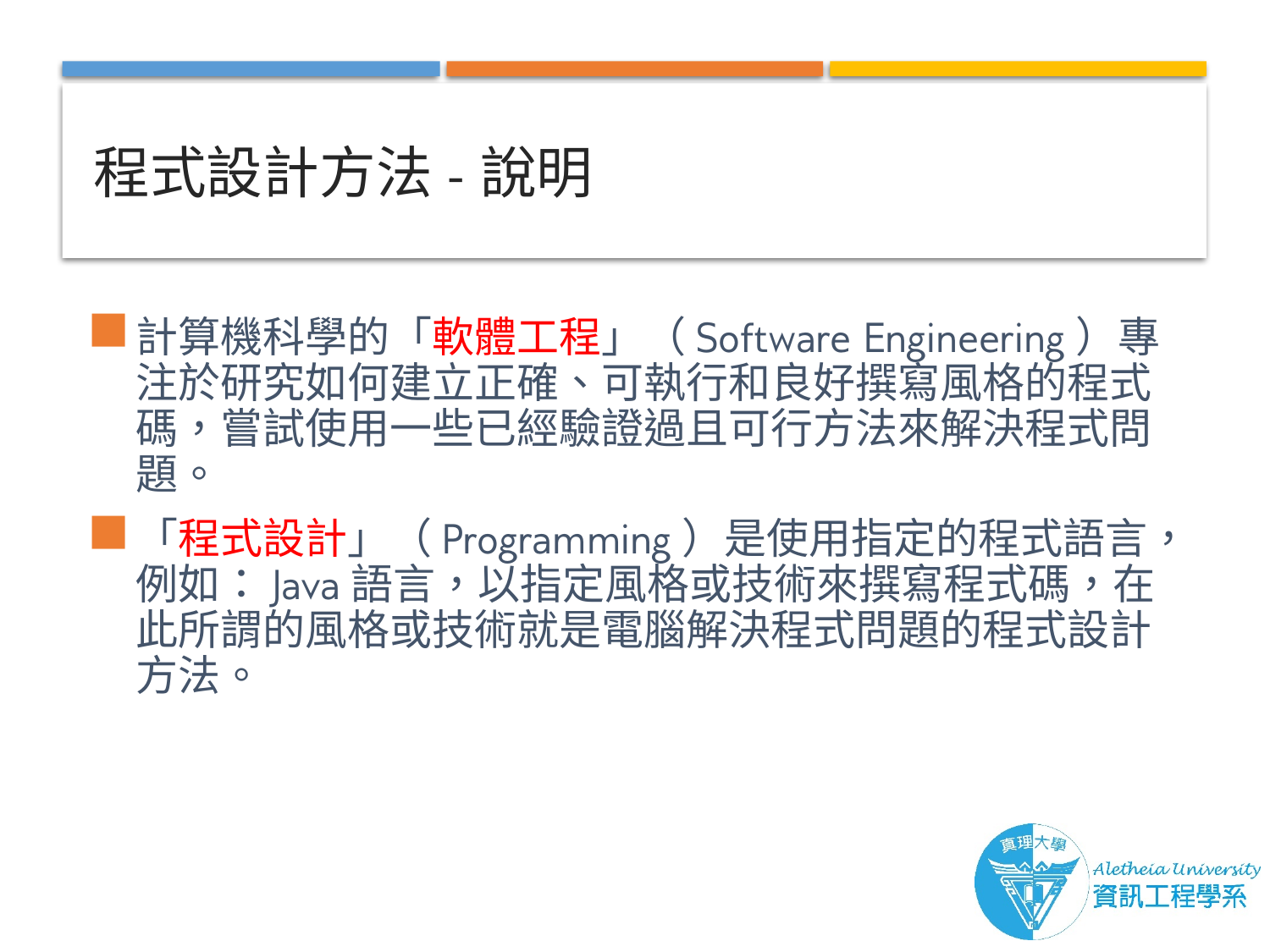

# 程式設計方法-說明
計算機科學的「軟體工程」（Software Engineering）專注於研究如何建立正確、可執行和良好撰寫風格的程式碼，嘗試使用一些已經驗證過且可行方法來解決程式問題。
「程式設計」（Programming）是使用指定的程式語言，例如：Java語言，以指定風格或技術來撰寫程式碼，在此所謂的風格或技術就是電腦解決程式問題的程式設計方法。